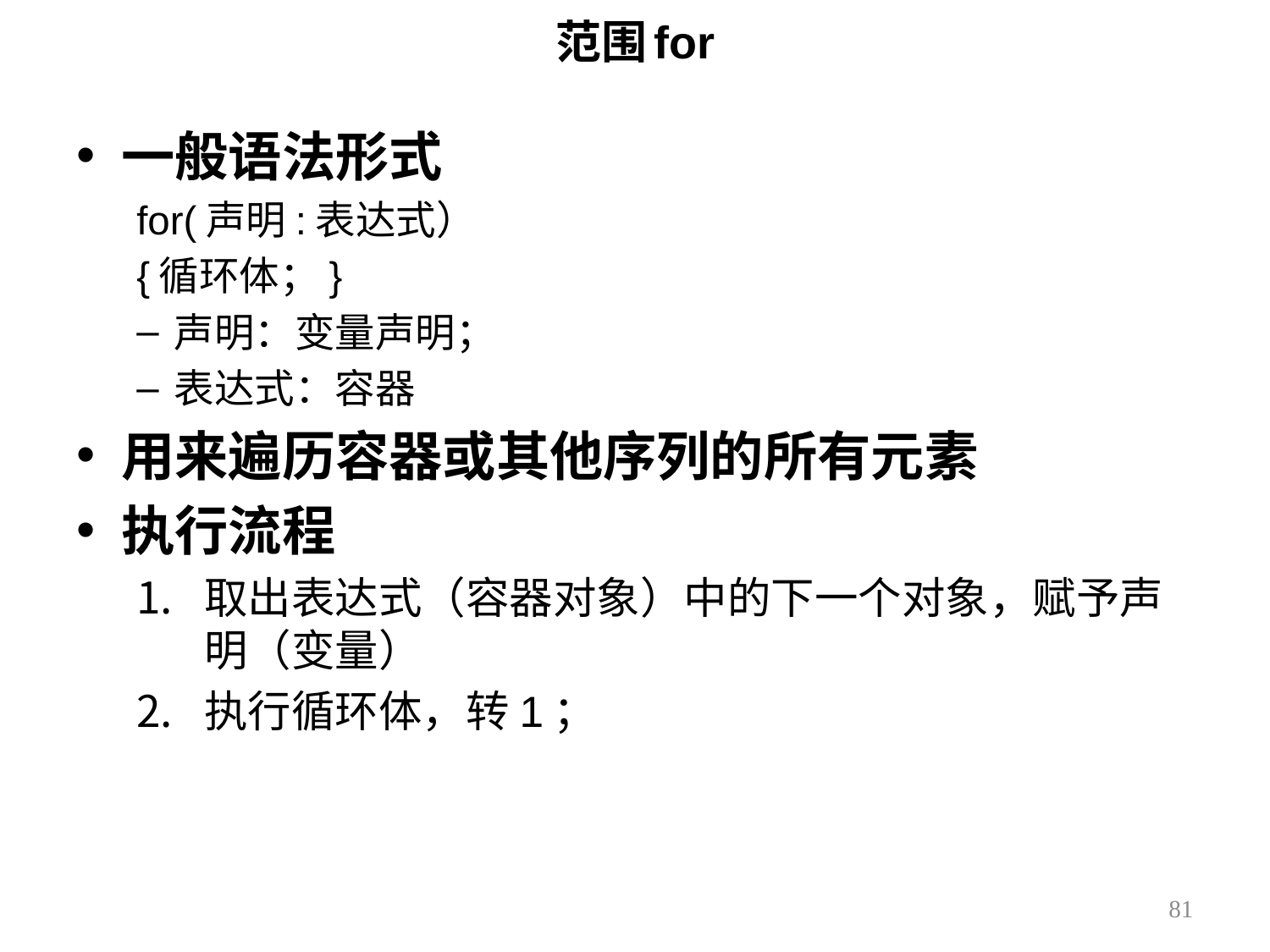

# 范围for
一般语法形式
for(声明:表达式）
{循环体；}
声明：变量声明；
表达式：容器
用来遍历容器或其他序列的所有元素
执行流程
取出表达式（容器对象）中的下一个对象，赋予声明（变量）
执行循环体，转1；
81